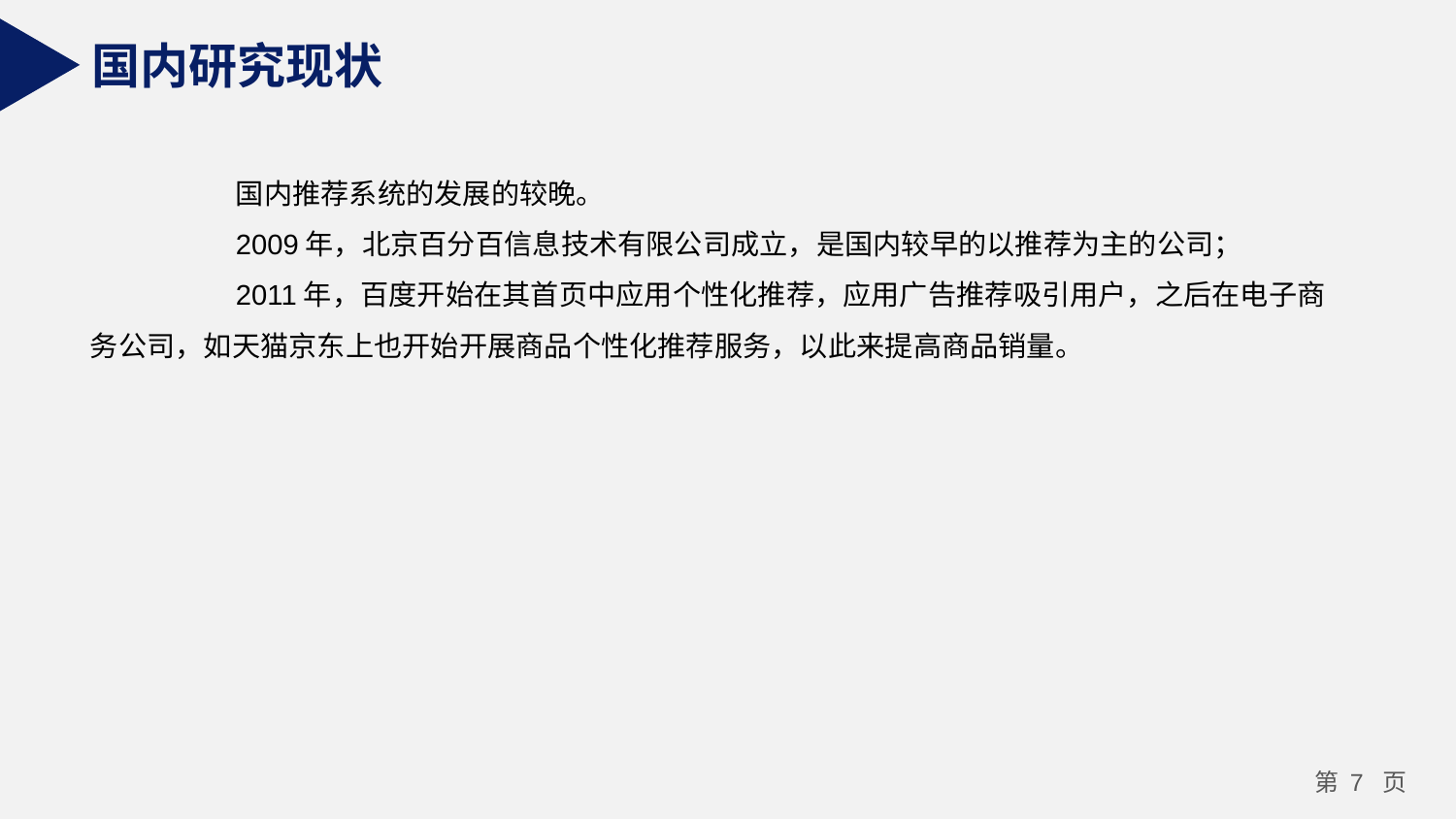

国内研究现状
	国内推荐系统的发展的较晚。
	2009年，北京百分百信息技术有限公司成立，是国内较早的以推荐为主的公司；
	2011年，百度开始在其首页中应用个性化推荐，应用广告推荐吸引用户，之后在电子商务公司，如天猫京东上也开始开展商品个性化推荐服务，以此来提高商品销量。